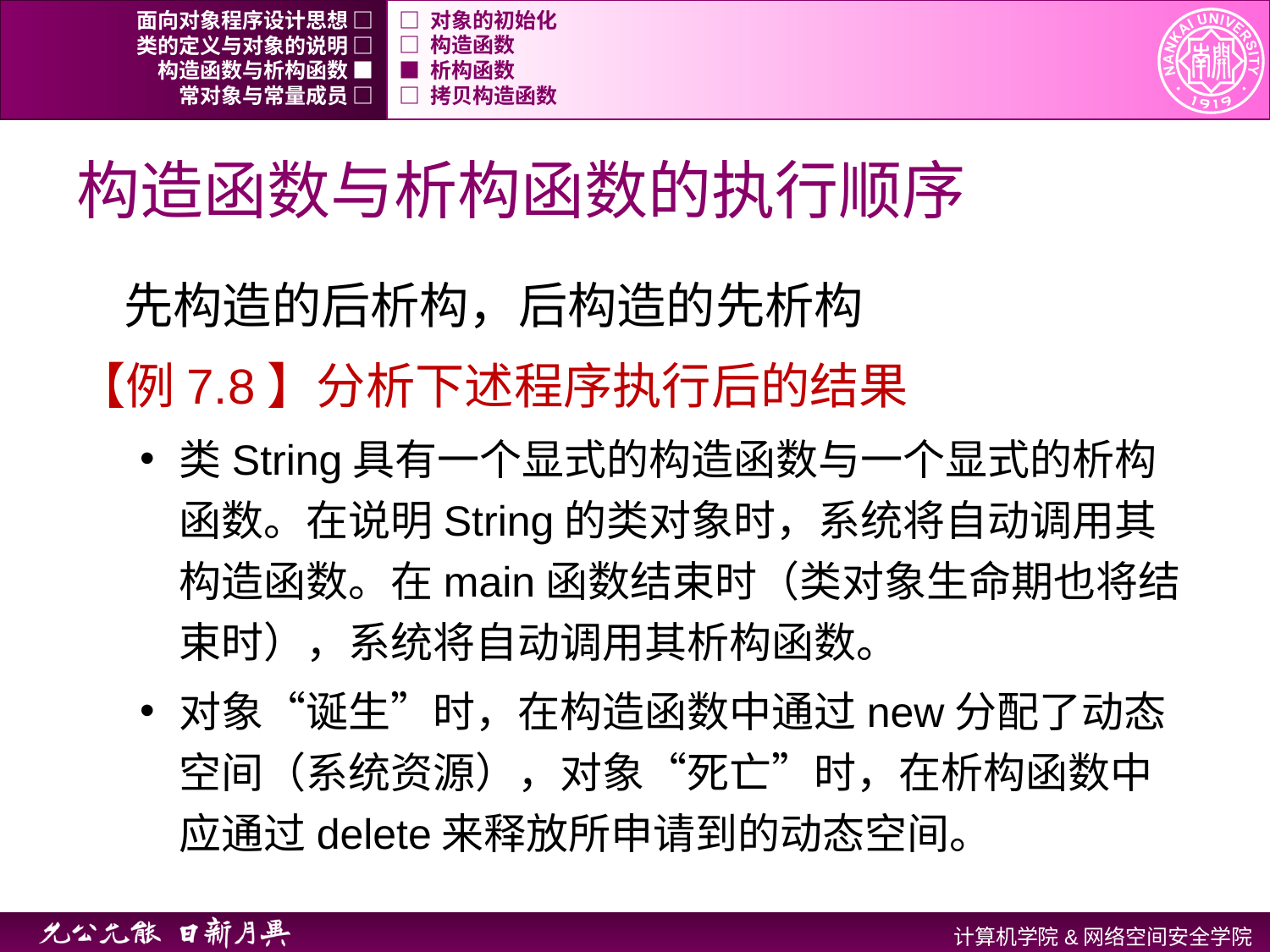

面向对象程序设计思想 □
□ 对象的初始化
类的定义与对象的说明 □
□ 构造函数
构造函数与析构函数 ■
■ 析构函数
常对象与常量成员 □

□ 拷贝构造函数
# 构造函数与析构函数的执行顺序
先构造的后析构，后构造的先析构
【例7.8】分析下述程序执行后的结果
类String具有一个显式的构造函数与一个显式的析构函数。在说明String的类对象时，系统将自动调用其构造函数。在main函数结束时（类对象生命期也将结束时），系统将自动调用其析构函数。
对象“诞生”时，在构造函数中通过new分配了动态空间（系统资源），对象“死亡”时，在析构函数中应通过delete来释放所申请到的动态空间。